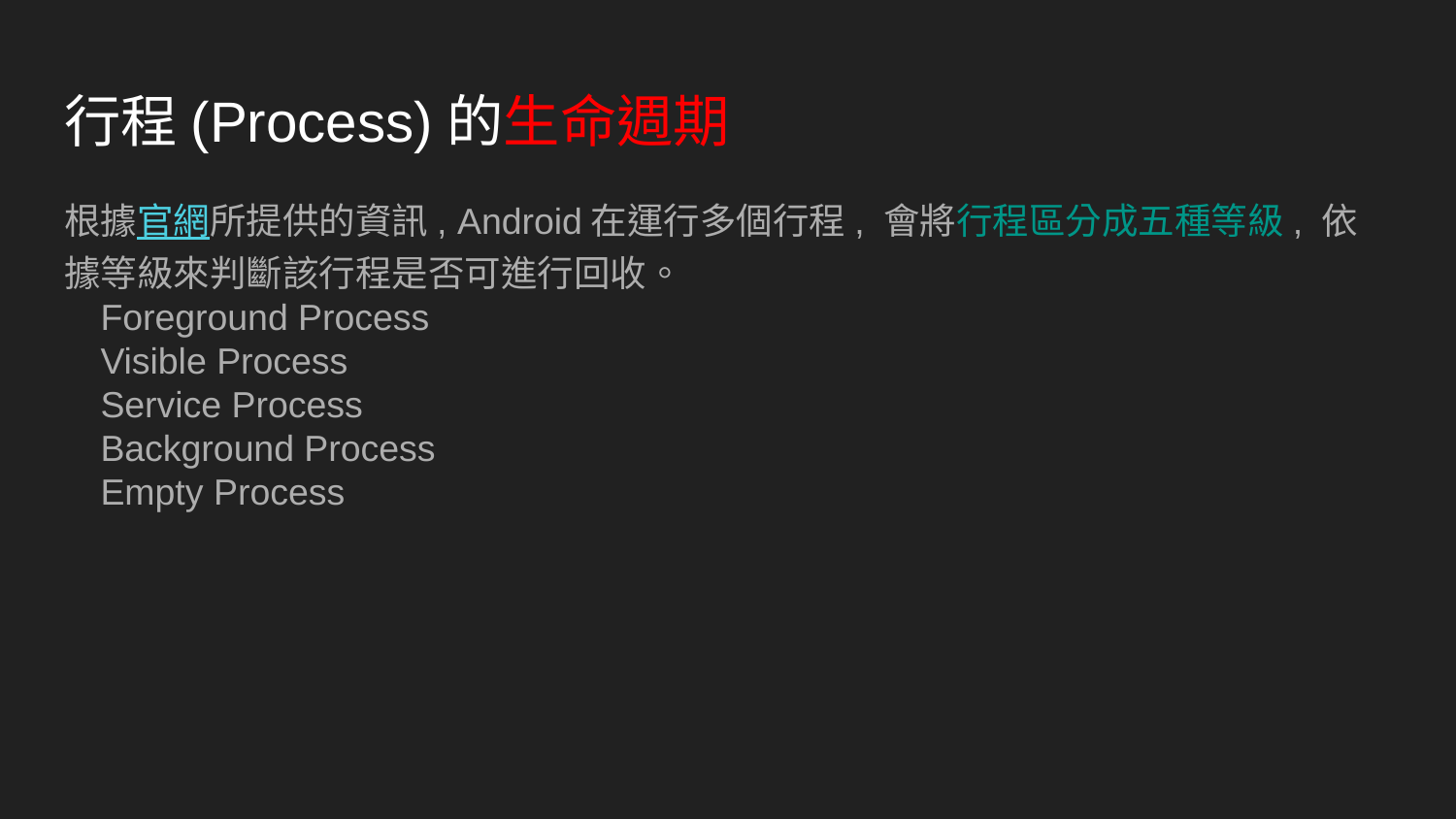

# 行程(Process)的生命週期
根據官網所提供的資訊, Android在運行多個行程, 會將行程區分成五種等級, 依據等級來判斷該行程是否可進行回收。
Foreground Process
Visible Process
Service Process
Background Process
Empty Process